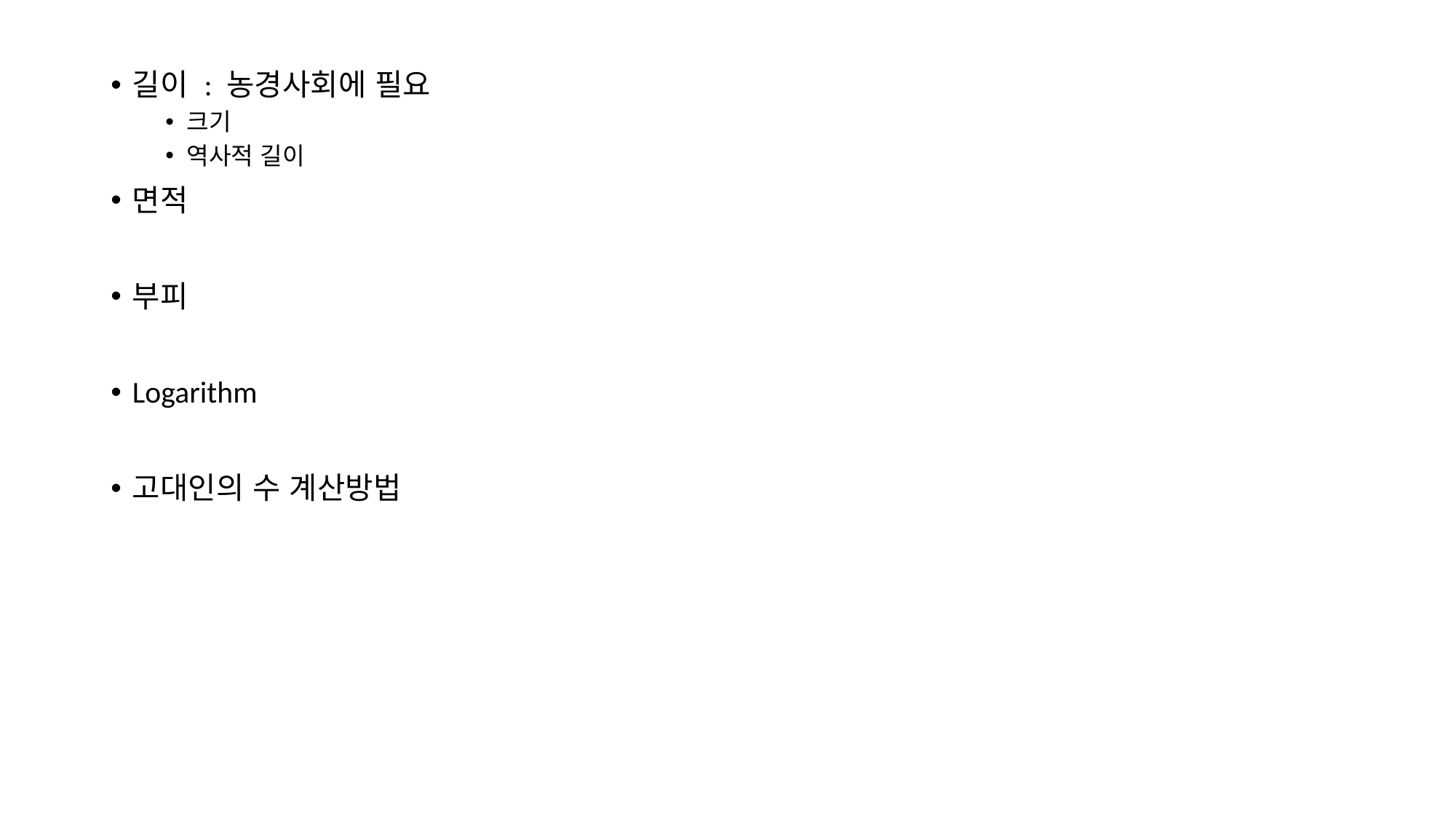

길이 : 농경사회에 필요
크기
역사적 길이
면적

부피

Logarithm

고대인의 수 계산방법